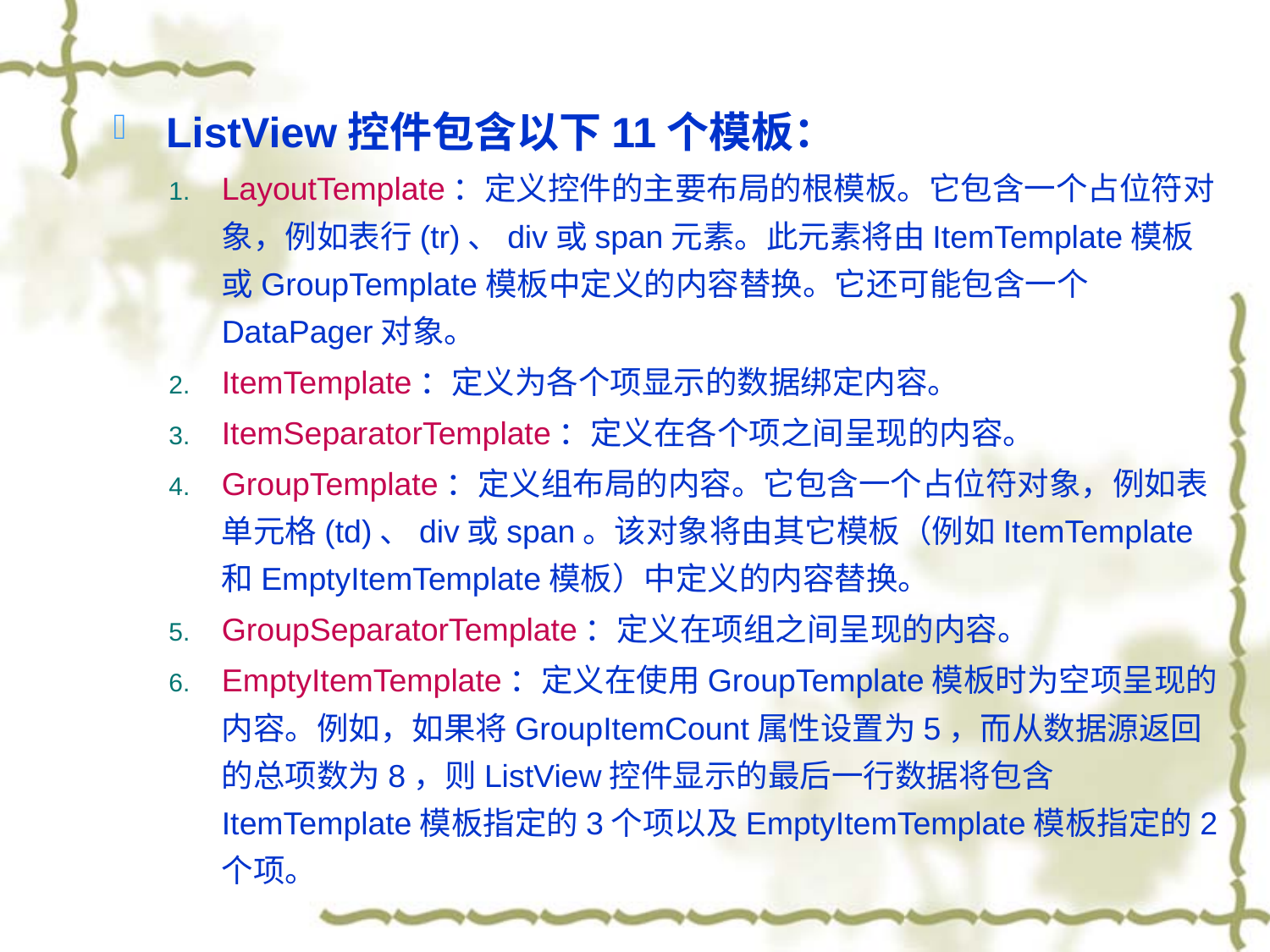

ListView控件包含以下11个模板：
LayoutTemplate：定义控件的主要布局的根模板。它包含一个占位符对象，例如表行(tr)、div或span元素。此元素将由ItemTemplate模板或GroupTemplate模板中定义的内容替换。它还可能包含一个DataPager对象。
ItemTemplate：定义为各个项显示的数据绑定内容。
ItemSeparatorTemplate：定义在各个项之间呈现的内容。
GroupTemplate：定义组布局的内容。它包含一个占位符对象，例如表单元格(td)、div或span。该对象将由其它模板（例如ItemTemplate和EmptyItemTemplate模板）中定义的内容替换。
GroupSeparatorTemplate：定义在项组之间呈现的内容。
EmptyItemTemplate：定义在使用GroupTemplate模板时为空项呈现的内容。例如，如果将GroupItemCount属性设置为5，而从数据源返回的总项数为8，则ListView控件显示的最后一行数据将包含ItemTemplate模板指定的3个项以及EmptyItemTemplate模板指定的2个项。